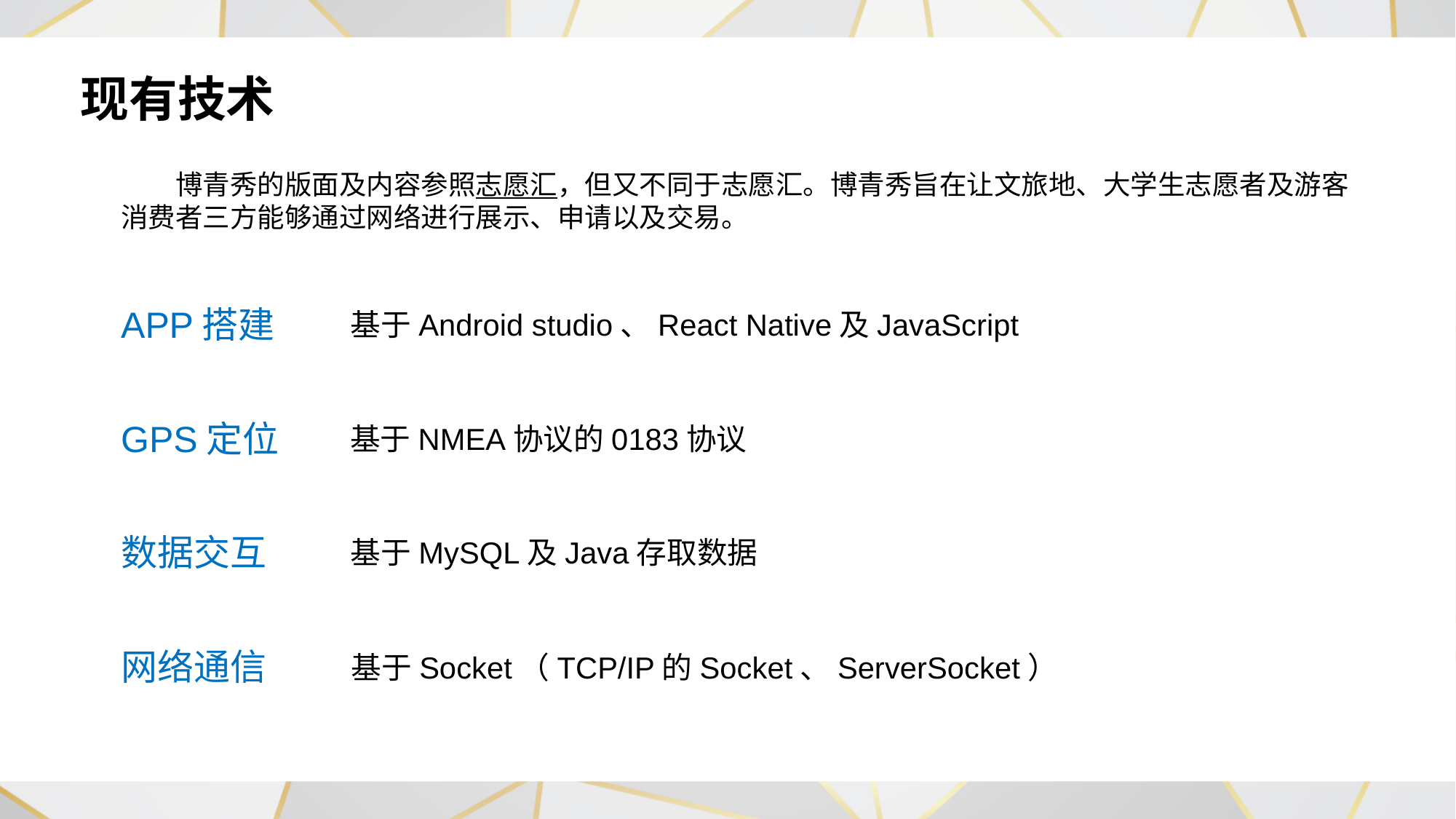

现有技术
博青秀的版面及内容参照志愿汇，但又不同于志愿汇。博青秀旨在让文旅地、大学生志愿者及游客消费者三方能够通过网络进行展示、申请以及交易。
APP搭建
基于Android studio、React Native及JavaScript
GPS定位
基于NMEA协议的0183协议
数据交互
基于MySQL及Java存取数据
网络通信
基于Socket（TCP/IP的Socket、ServerSocket）